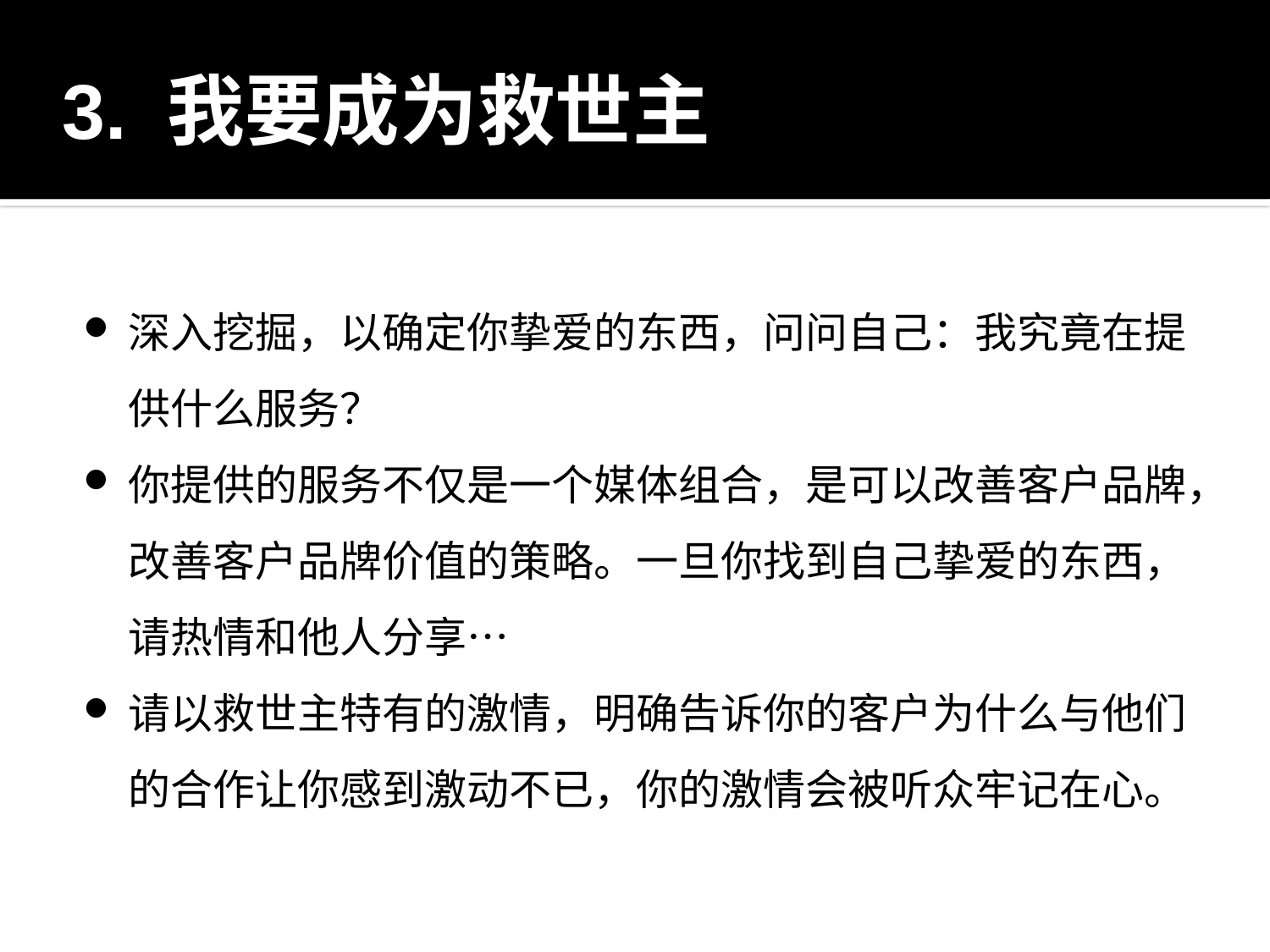

# 3. 我要成为救世主
深入挖掘，以确定你挚爱的东西，问问自己：我究竟在提供什么服务？
你提供的服务不仅是一个媒体组合，是可以改善客户品牌，改善客户品牌价值的策略。一旦你找到自己挚爱的东西，请热情和他人分享…
请以救世主特有的激情，明确告诉你的客户为什么与他们的合作让你感到激动不已，你的激情会被听众牢记在心。